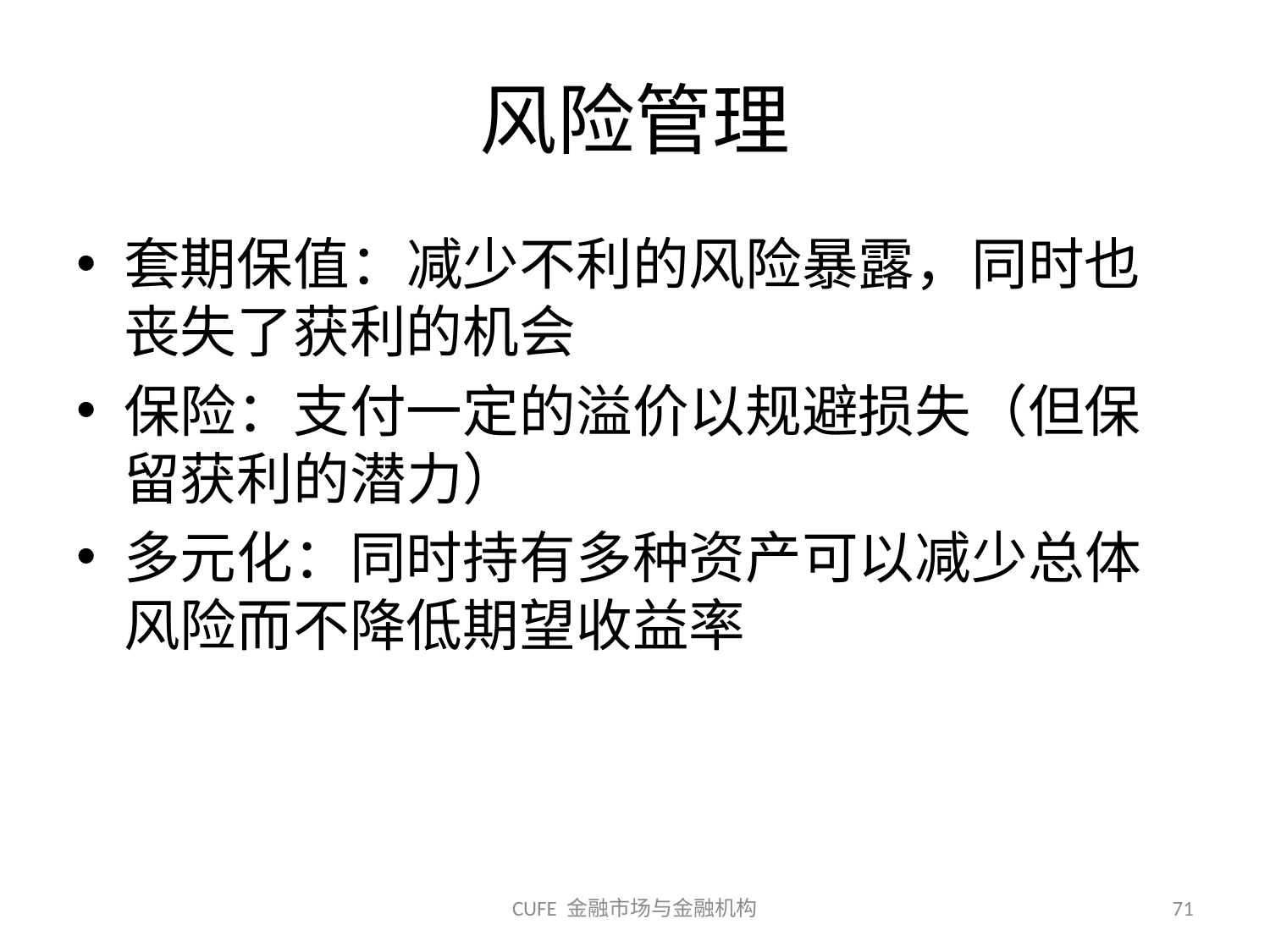

# 风险管理
套期保值：减少不利的风险暴露，同时也丧失了获利的机会
保险：支付一定的溢价以规避损失（但保留获利的潜力）
多元化：同时持有多种资产可以减少总体风险而不降低期望收益率

CUFE 金融市场与金融机构
71